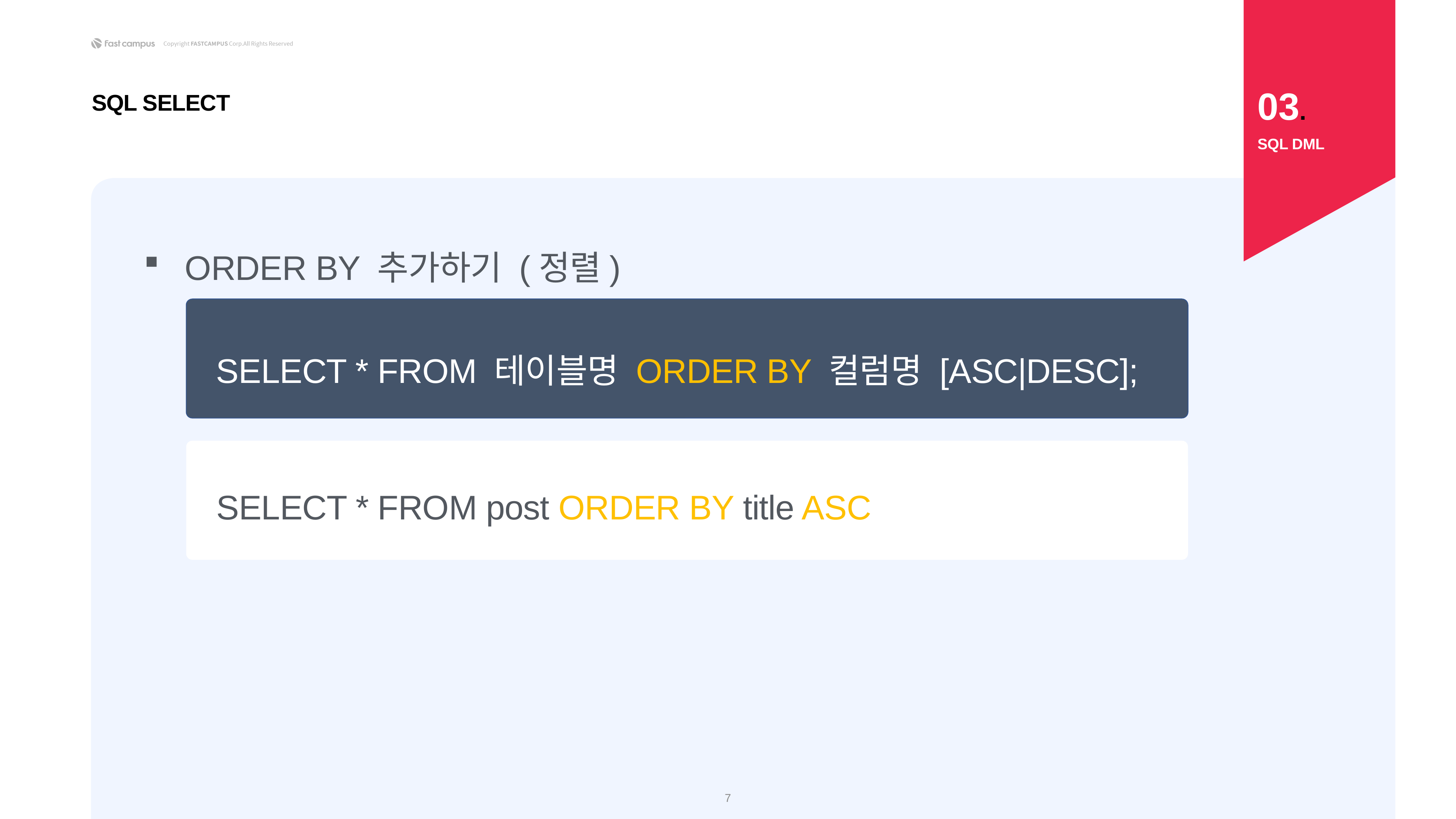

03.
SQL SELECT
SQL DML
ORDER BY 추가하기 (정렬)

      SELECT * FROM 테이블명 ORDER BY 컬럼명 [ASC|DESC];

      SELECT * FROM post ORDER BY title ASC
7